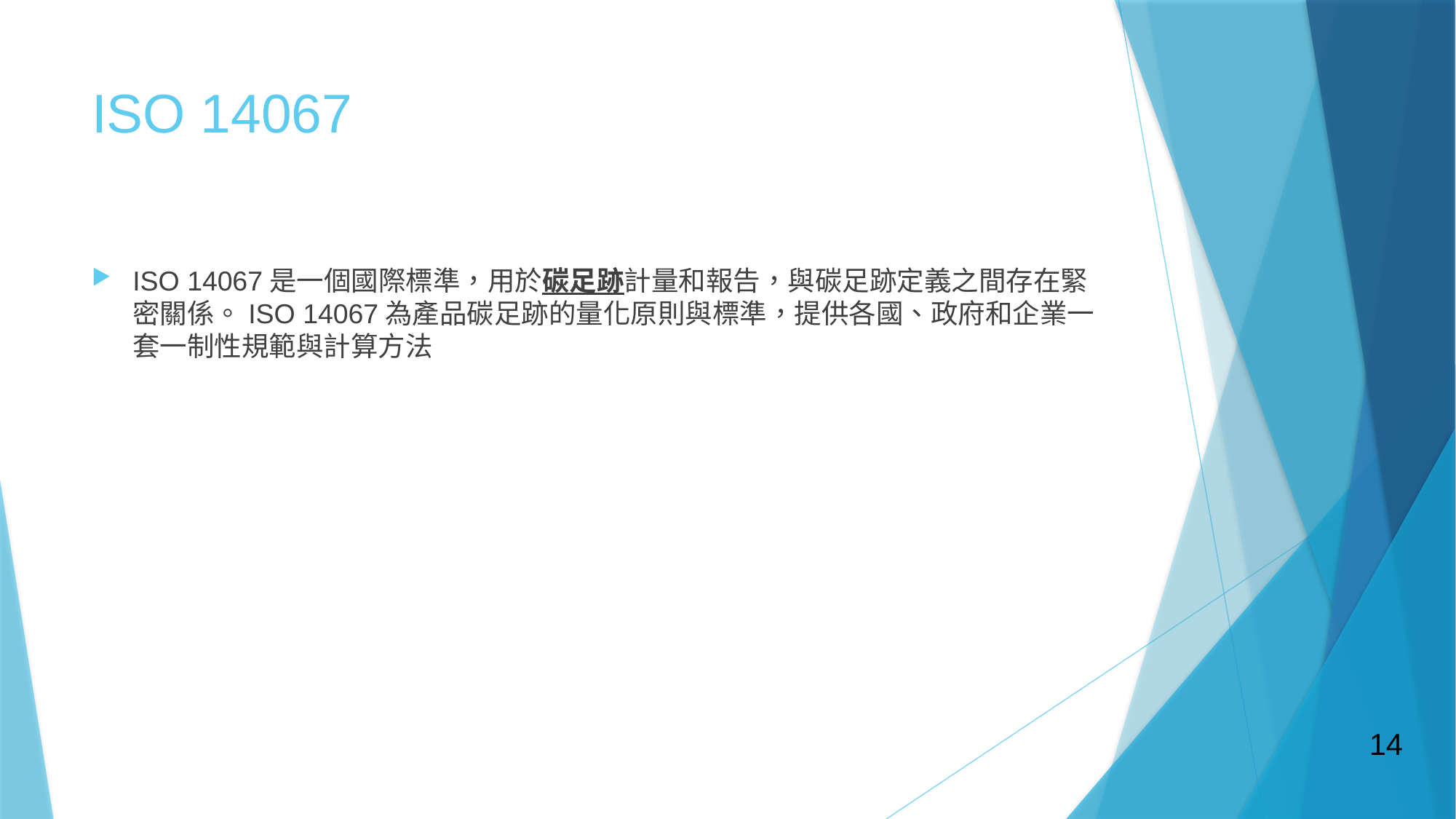

# ISO 14067
ISO 14067是一個國際標準，用於碳足跡計量和報告，與碳足跡定義之間存在緊密關係。ISO 14067為產品碳足跡的量化原則與標準，提供各國、政府和企業一套一制性規範與計算方法
14